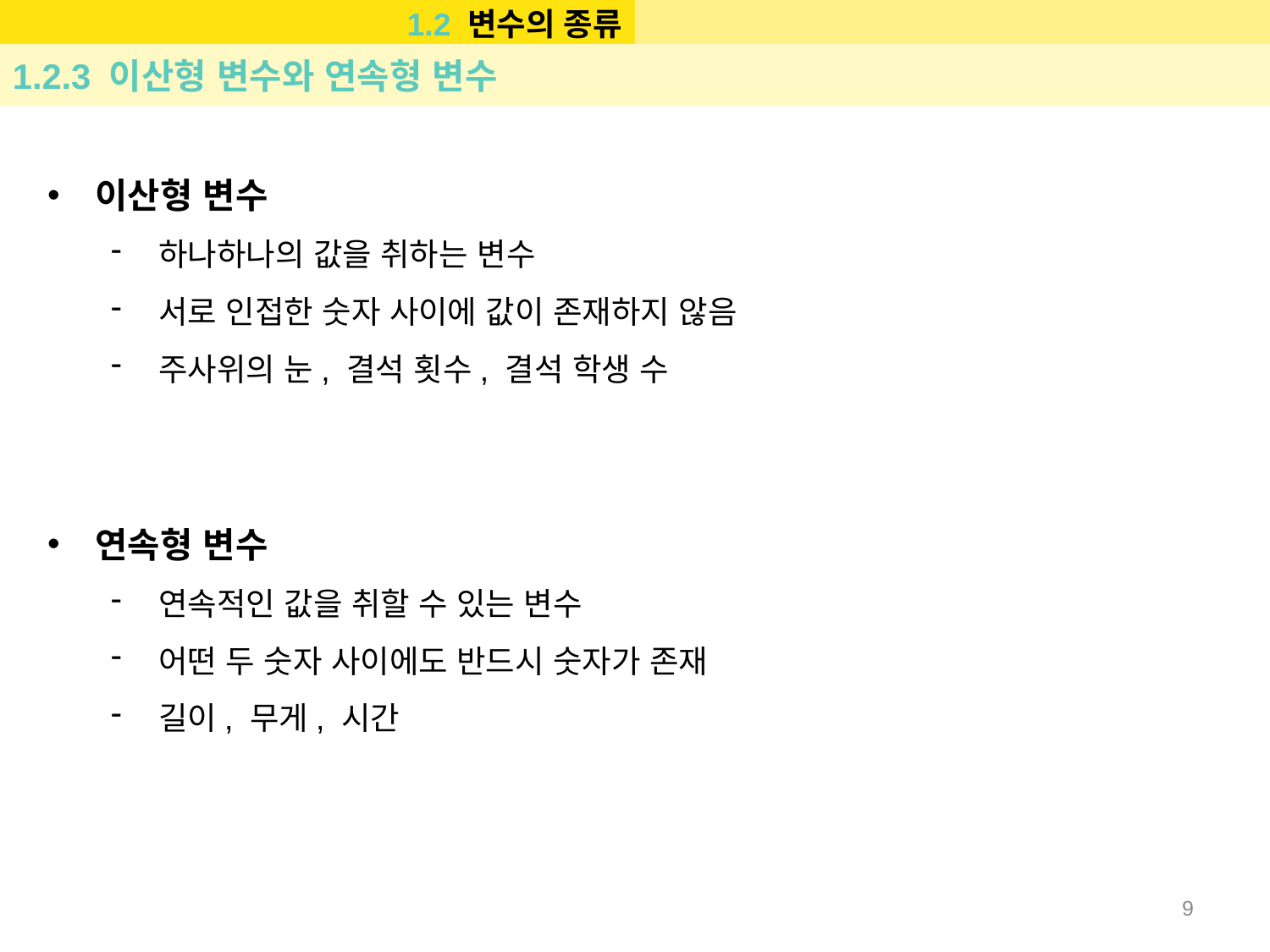

1.2 변수의 종류

1.2.3 이산형 변수와 연속형 변수
이산형 변수
하나하나의 값을 취하는 변수
서로 인접한 숫자 사이에 값이 존재하지 않음
주사위의 눈, 결석 횟수, 결석 학생 수

연속형 변수
연속적인 값을 취할 수 있는 변수
어떤 두 숫자 사이에도 반드시 숫자가 존재
길이, 무게, 시간
9